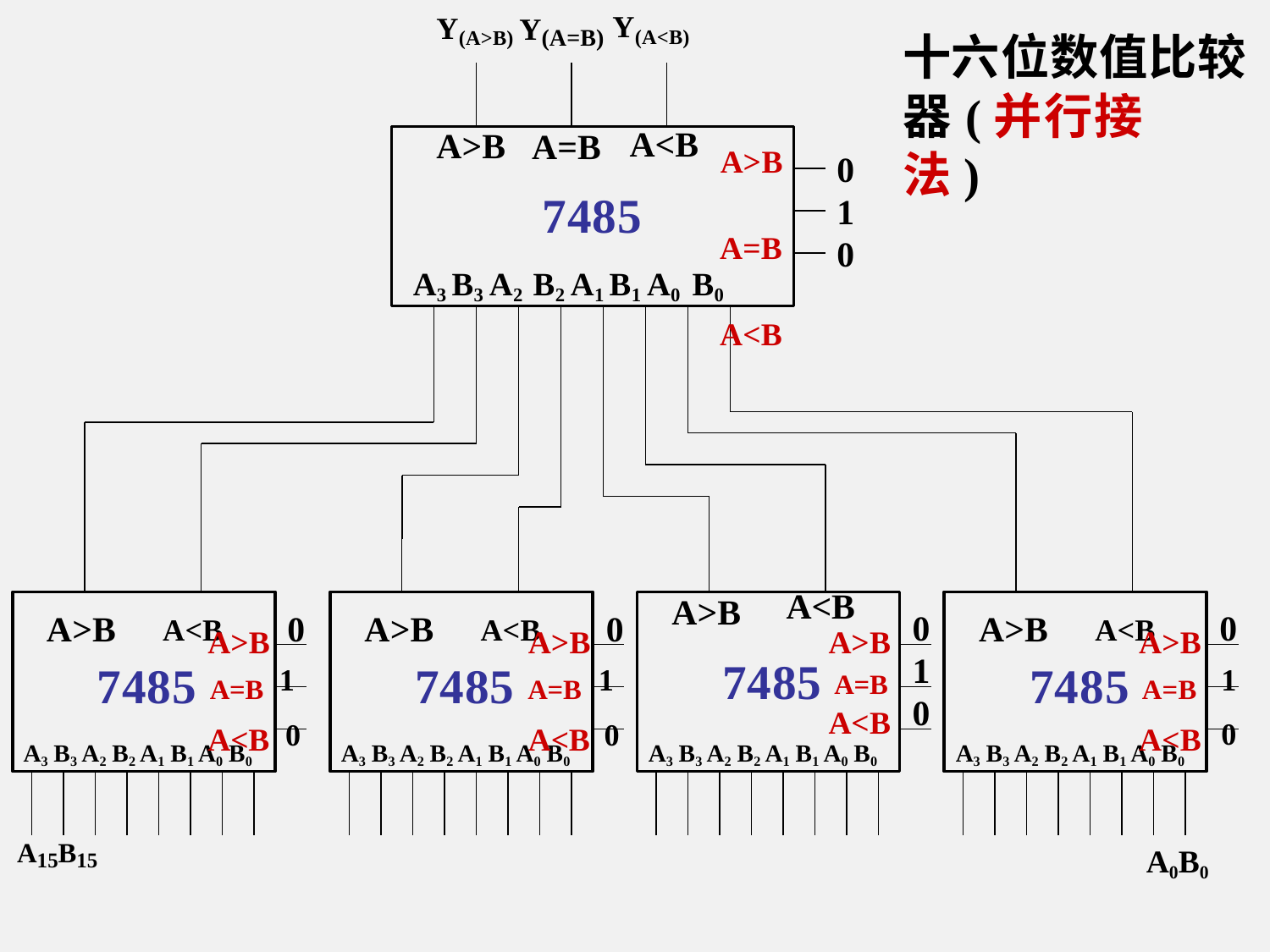

# Y(A>B) Y(A=B) Y(A<B)
十六位数值比较

器(并行接法)
A<B
A>B
A=B

A>B  A=B  A<B
0
1
0

7485

A3 B3 A2  B2 A1 B1 A0  B0

A<B
A>B
A>B	A<B
A>B	A<B
A>B
A>B	A<B

0
0
0
0
A>B
A>B
A>B

1
7485 A=B 1
7485 A=B 1
7485 A=B
7485 A=B	1

0
A<B  0
A<B 0
A<B	0
A<B

A3  B3 A2  B2 A1  B1 A0 B0
A3  B3 A2  B2 A1  B1 A0 B0
A3  B3 A2  B2 A1  B1 A0 B0
A3  B3 A2  B2 A1  B1 A0 B0

A15B15
A0B0